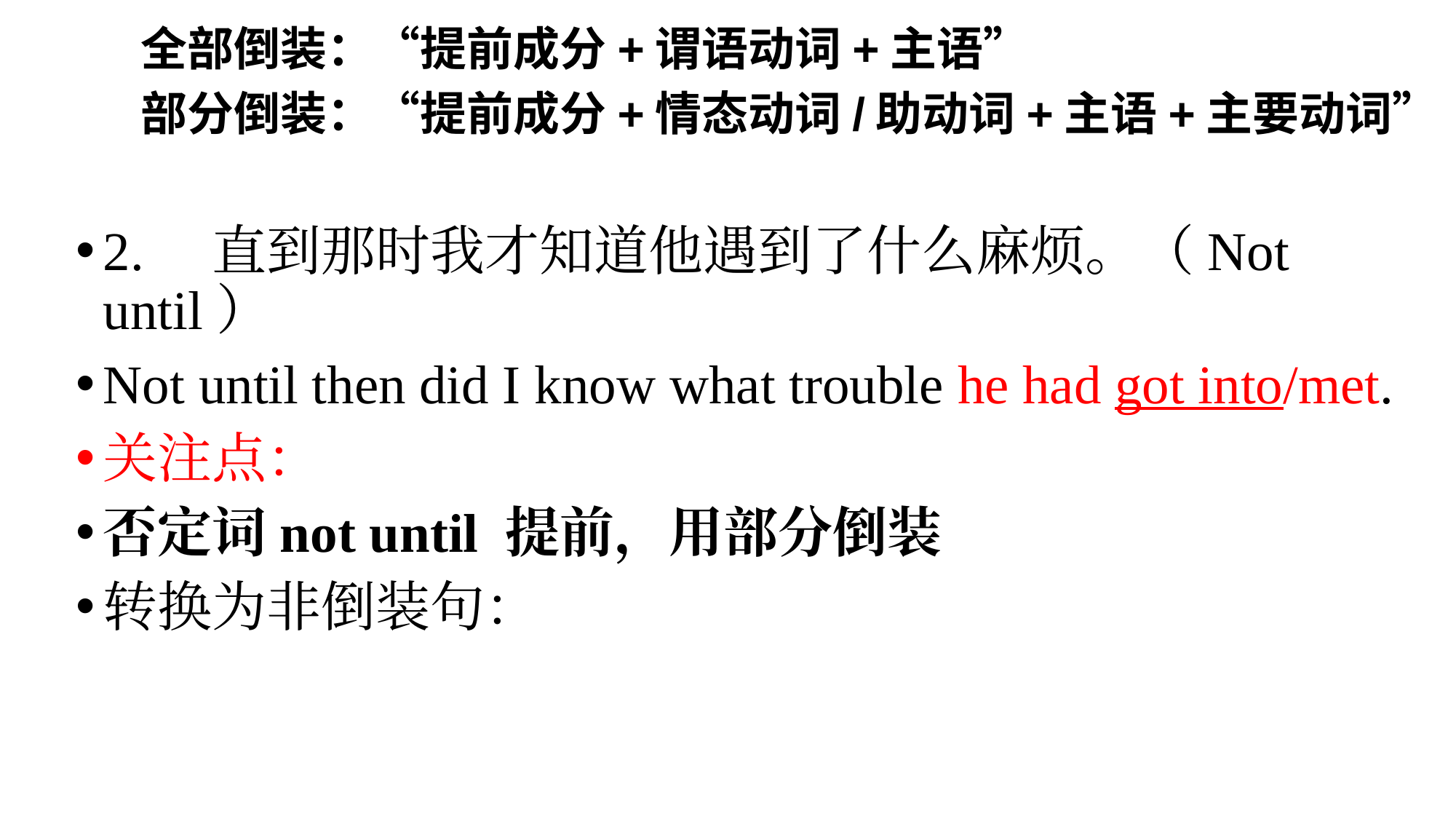

全部倒装：“提前成分+谓语动词+主语”
部分倒装：“提前成分+情态动词/助动词+主语+主要动词”

2.	直到那时我才知道他遇到了什么麻烦。（Not until）
Not until then did I know what trouble he had got into/met.
关注点：
否定词not until 提前，用部分倒装
转换为非倒装句：